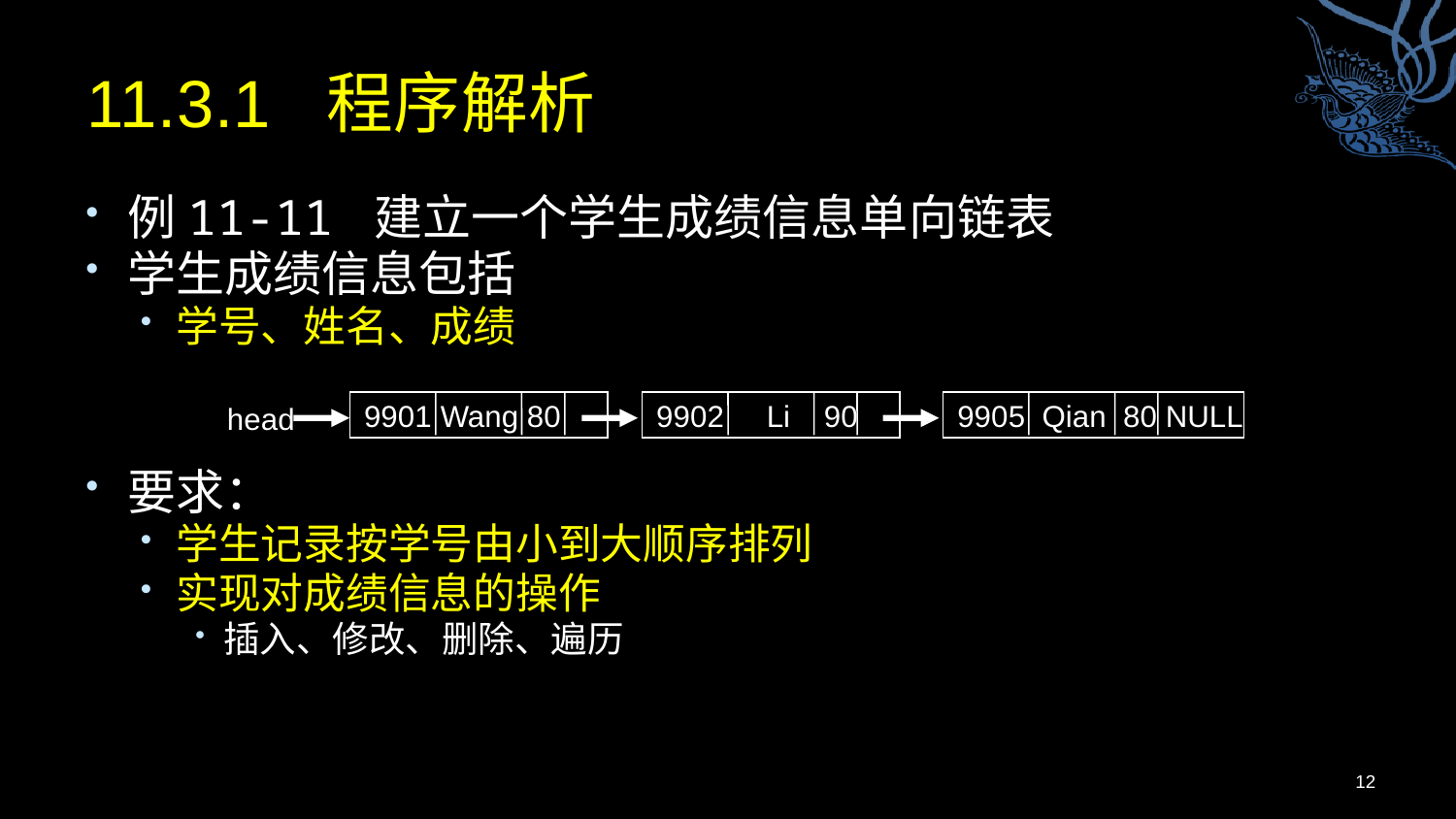

# 11.3.1  程序解析
例11-11 建立一个学生成绩信息单向链表
学生成绩信息包括
学号、姓名、成绩

要求：
学生记录按学号由小到大顺序排列
实现对成绩信息的操作
插入、修改、删除、遍历
9901 Wang 80

9902     Li    90

9905  Qian  80 NULL

head
12